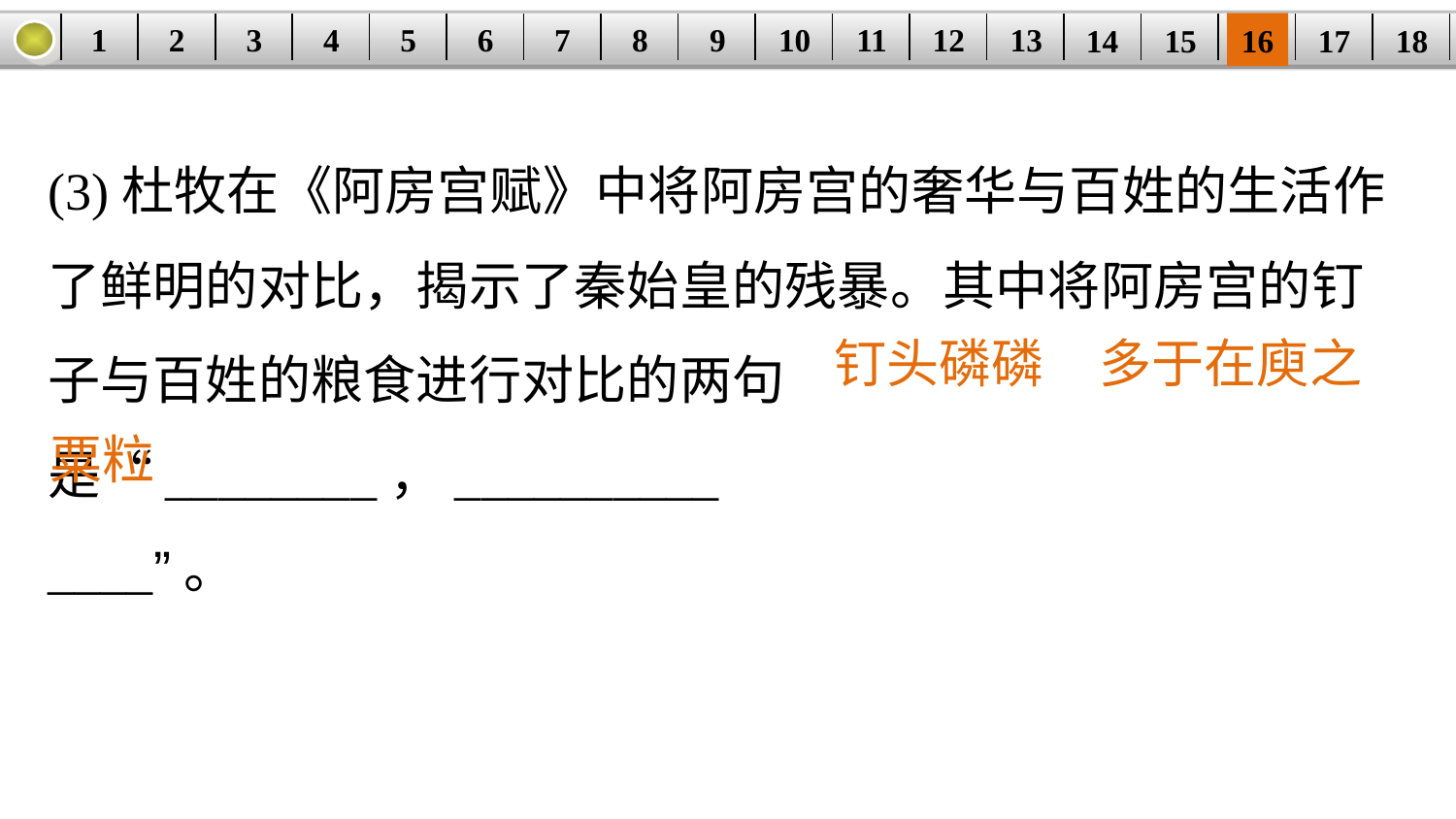

1
2
3
4
5
6
7
8
9
10
11
12
13
14
15
16
17
18
|  |  |  |  |  |  |  |  |  |  |  |  |  |  |  |  |  |  |
| --- | --- | --- | --- | --- | --- | --- | --- | --- | --- | --- | --- | --- | --- | --- | --- | --- | --- |

(3)杜牧在《阿房宫赋》中将阿房宫的奢华与百姓的生活作了鲜明的对比，揭示了秦始皇的残暴。其中将阿房宫的钉子与百姓的粮食进行对比的两句是“________，__________
____”。
钉头磷磷
多于在庾之
粟粒